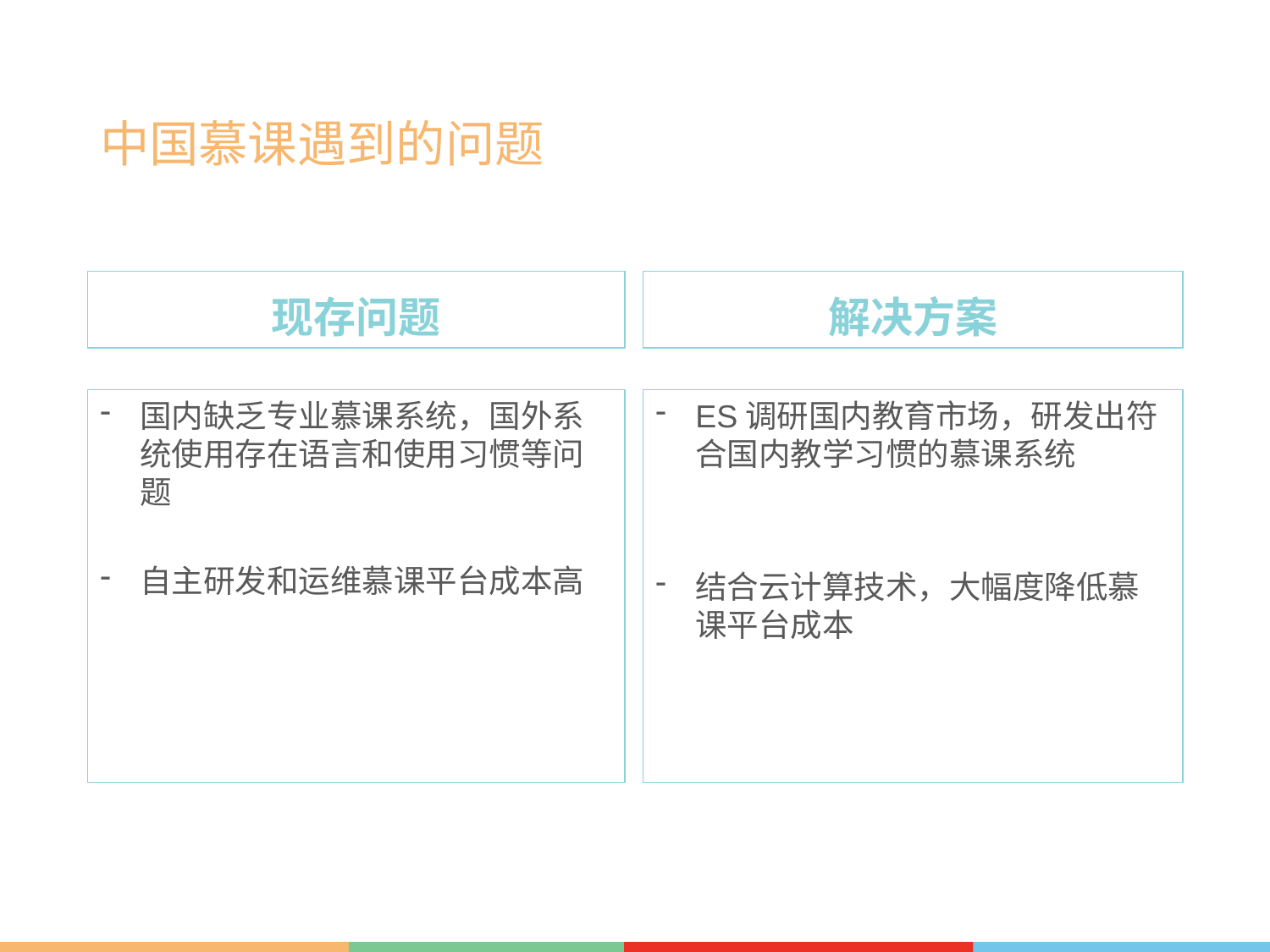

# 中国慕课遇到的问题
现存问题
解决方案
国内缺乏专业慕课系统，国外系统使用存在语言和使用习惯等问题

自主研发和运维慕课平台成本高

ES调研国内教育市场，研发出符合国内教学习惯的慕课系统

结合云计算技术，大幅度降低慕课平台成本